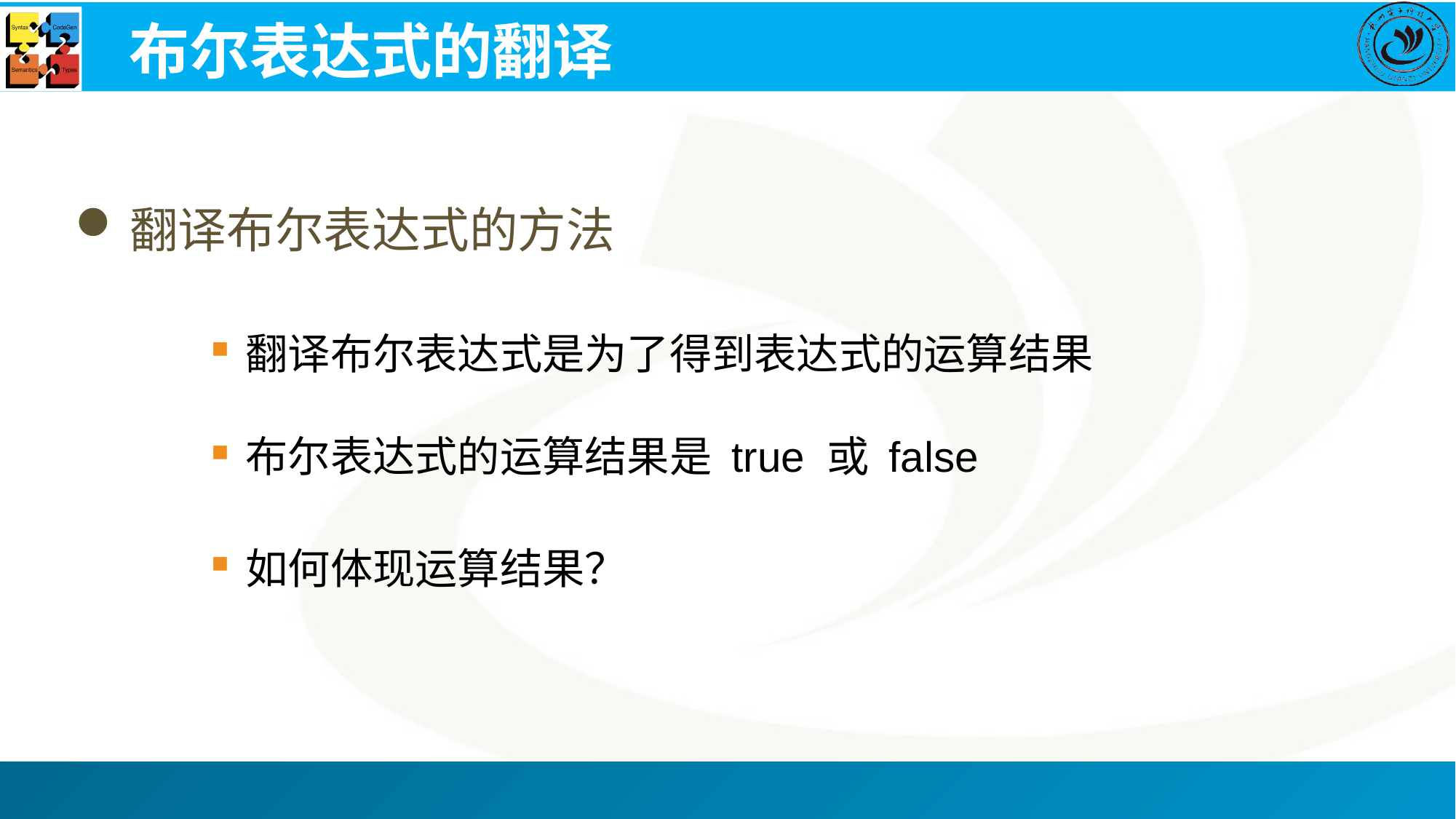

# 布尔表达式的翻译
翻译布尔表达式的方法
翻译布尔表达式是为了得到表达式的运算结果
布尔表达式的运算结果是 true 或 false
如何体现运算结果？
53